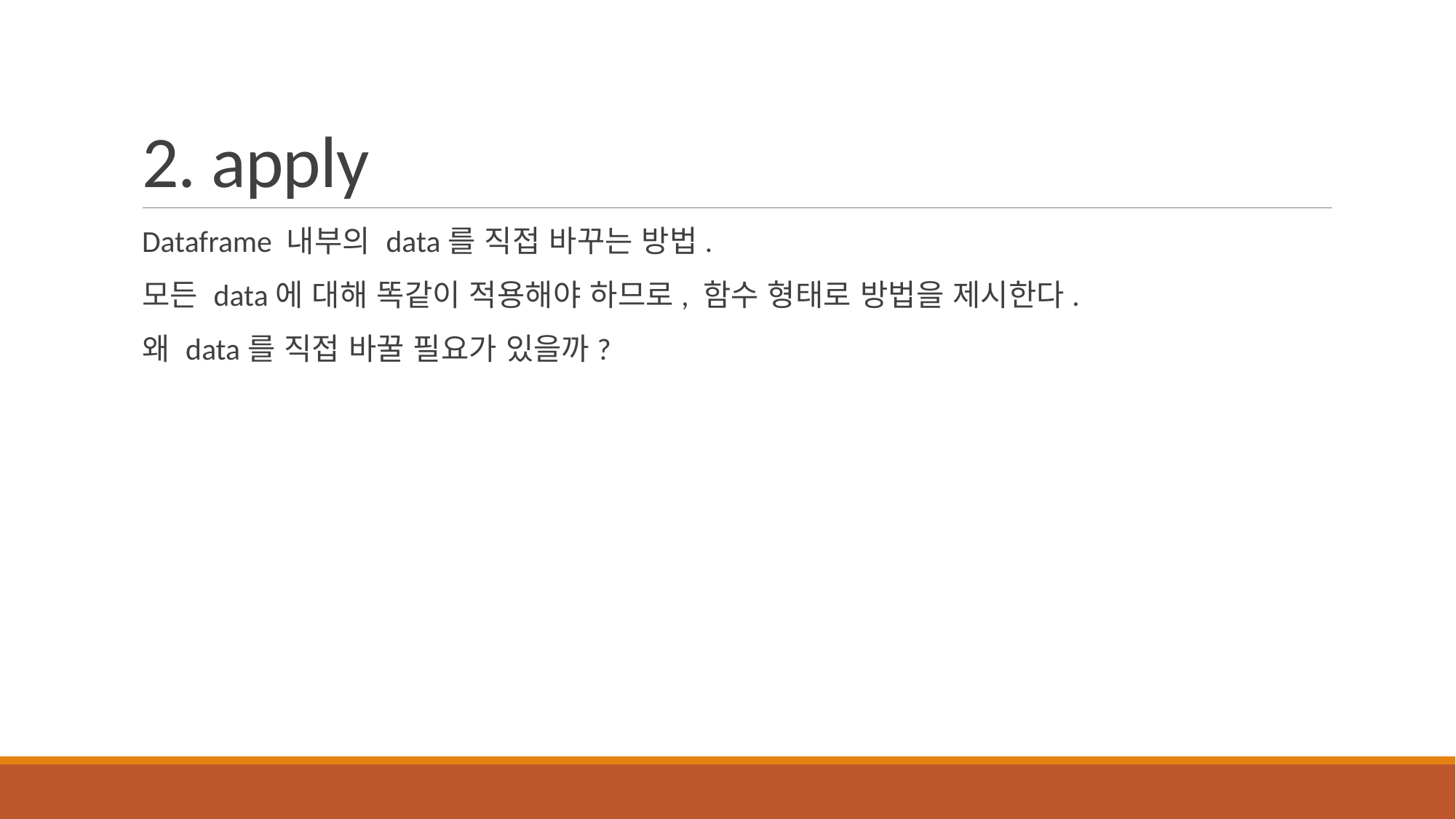

# 2. apply
Dataframe 내부의 data를 직접 바꾸는 방법.
모든 data에 대해 똑같이 적용해야 하므로, 함수 형태로 방법을 제시한다.
왜 data를 직접 바꿀 필요가 있을까?